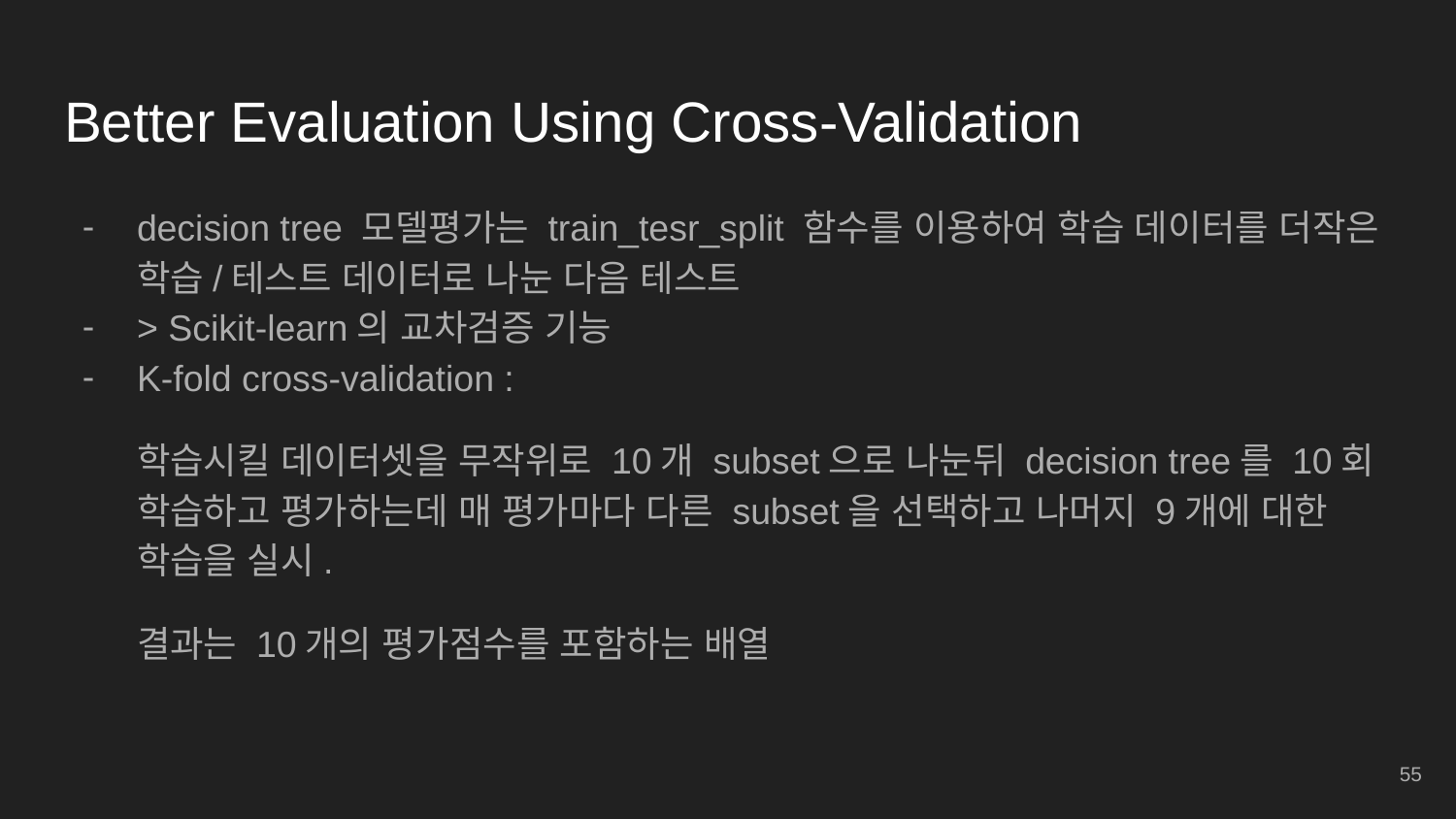

# Better Evaluation Using Cross-Validation
decision tree 모델평가는 train_tesr_split 함수를 이용하여 학습 데이터를 더작은 학습/테스트 데이터로 나눈 다음 테스트
> Scikit-learn의 교차검증 기능
K-fold cross-validation :
학습시킬 데이터셋을 무작위로 10개 subset으로 나눈뒤 decision tree를 10회 학습하고 평가하는데 매 평가마다 다른 subset을 선택하고 나머지 9개에 대한 학습을 실시.
결과는 10개의 평가점수를 포함하는 배열
55